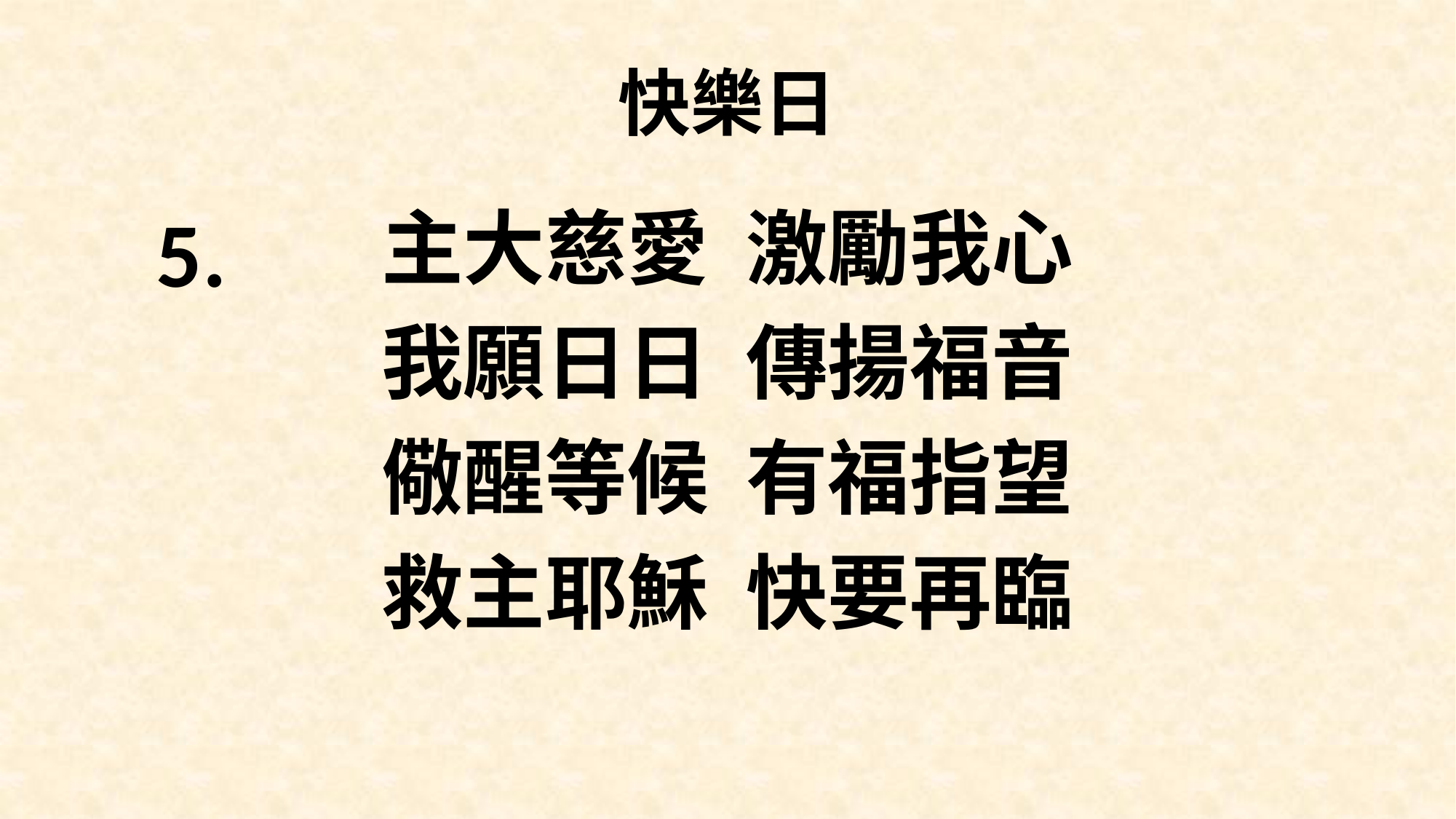

# 快樂日
主大慈愛  激勵我心
我願日日  傳揚福音
儆醒等候  有福指望
救主耶穌  快要再臨
5.